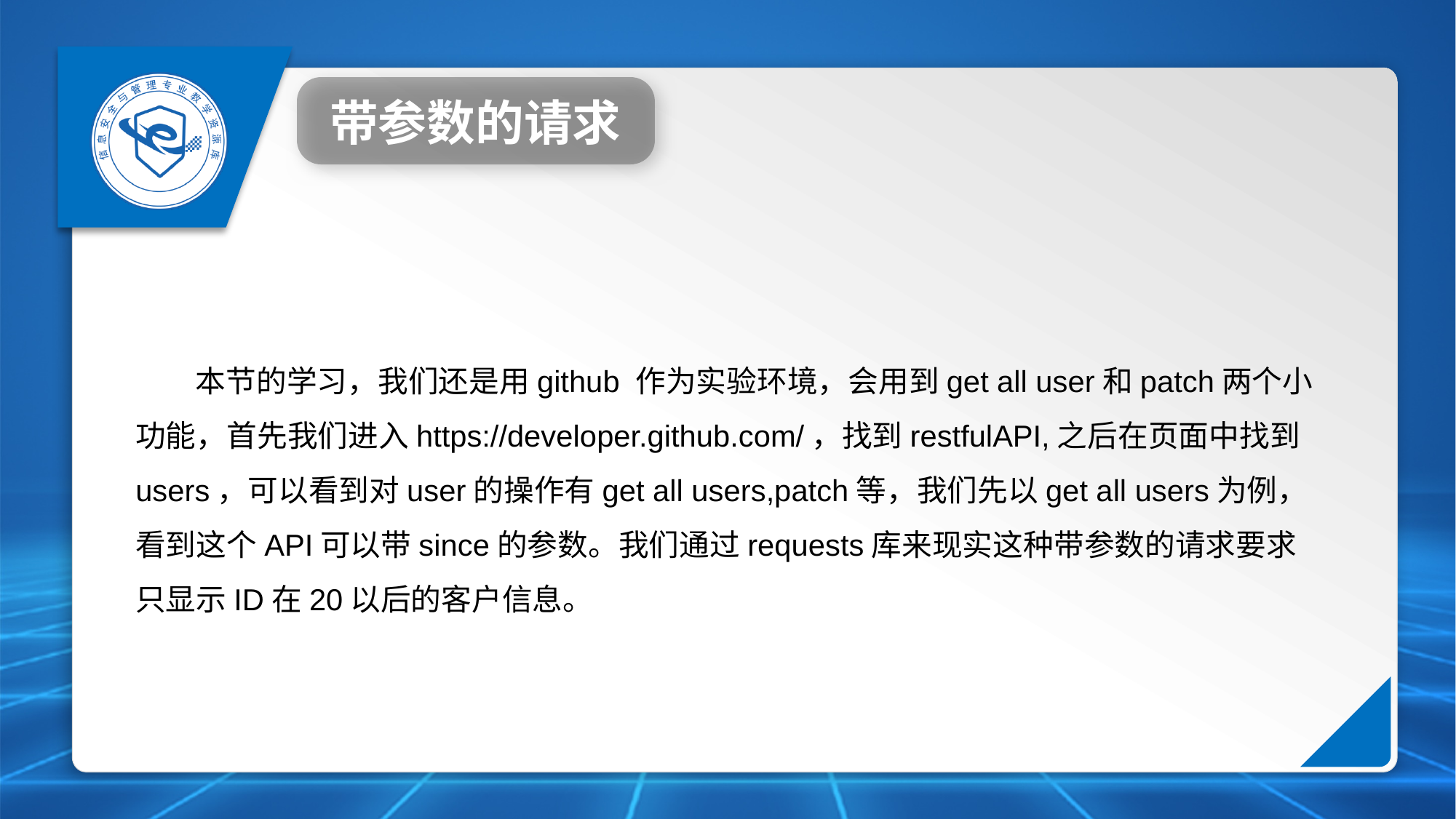

带参数的请求
本节的学习，我们还是用github 作为实验环境，会用到get all user和patch两个小功能，首先我们进入https://developer.github.com/，找到restfulAPI,之后在页面中找到users，可以看到对user的操作有get all users,patch等，我们先以get all users为例，看到这个API可以带since的参数。我们通过requests库来现实这种带参数的请求要求只显示ID在20以后的客户信息。